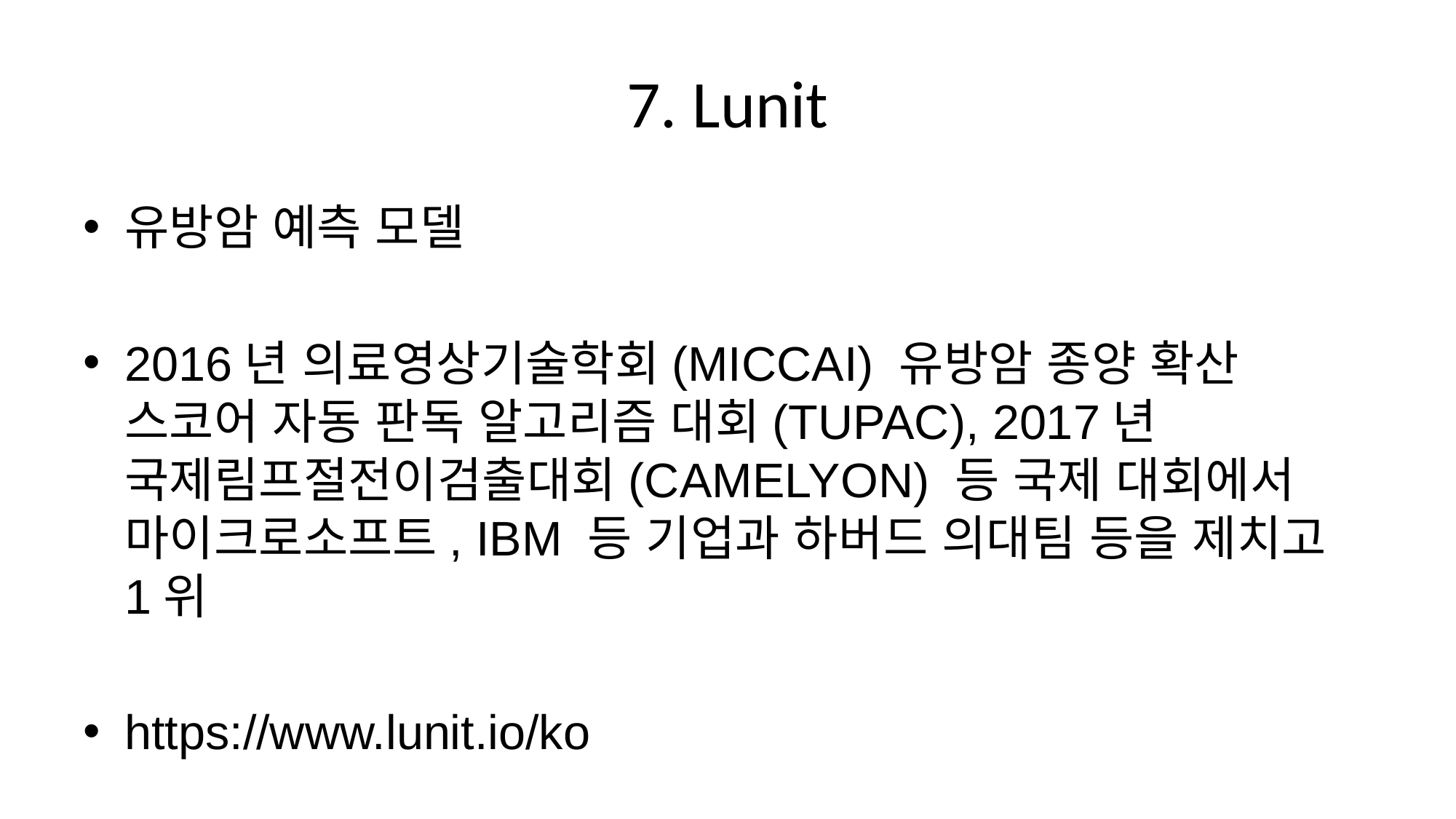

# 7. Lunit
유방암 예측 모델

2016년 의료영상기술학회(MICCAI) 유방암 종양 확산 스코어 자동 판독 알고리즘 대회(TUPAC), 2017년 국제림프절전이검출대회(CAMELYON) 등 국제 대회에서 마이크로소프트, IBM 등 기업과 하버드 의대팀 등을 제치고 1위

https://www.lunit.io/ko